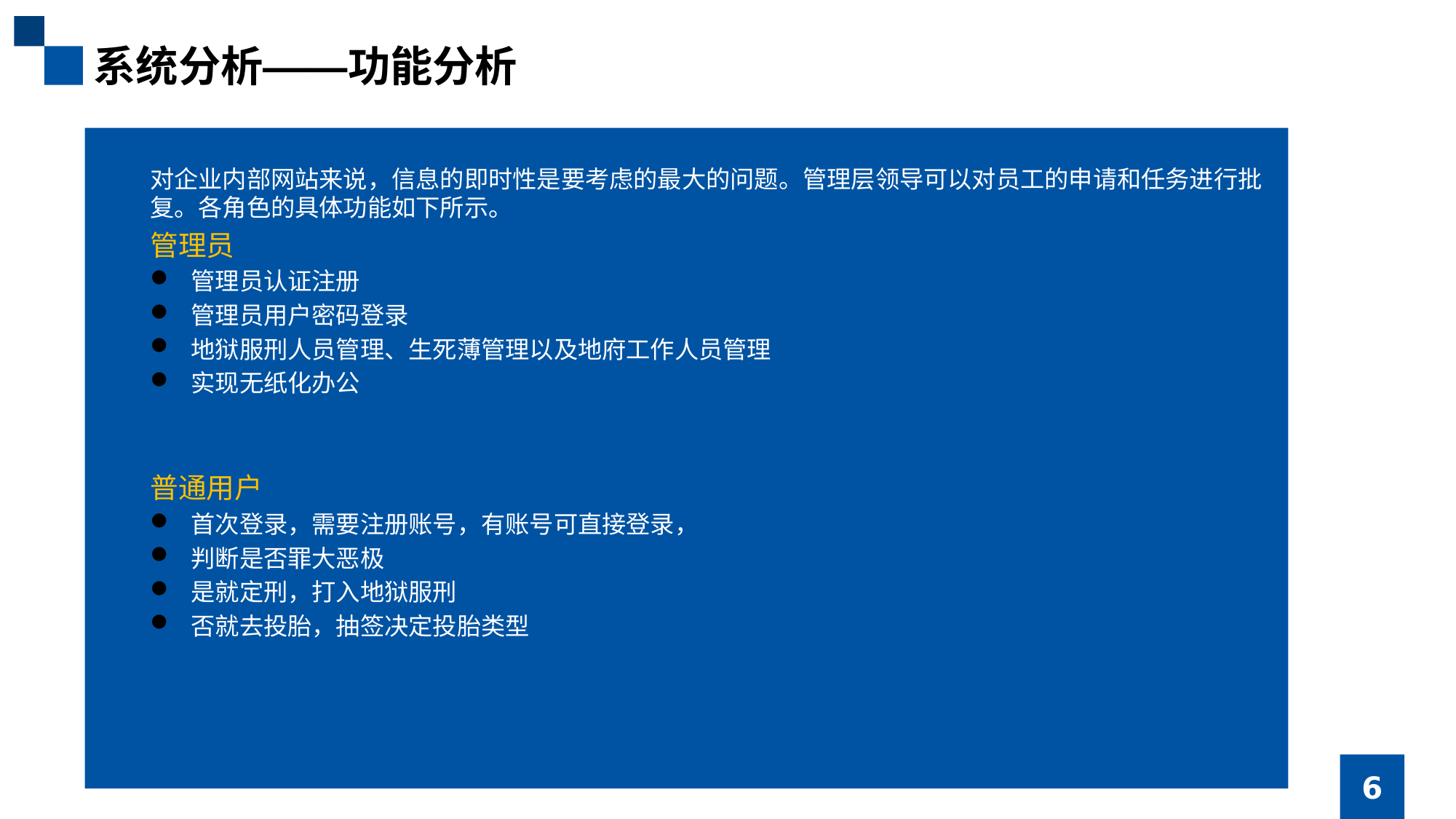

系统分析——功能分析
对企业内部网站来说，信息的即时性是要考虑的最大的问题。管理层领导可以对员工的申请和任务进行批复。各角色的具体功能如下所示。
管理员
管理员认证注册
管理员用户密码登录
地狱服刑人员管理、生死薄管理以及地府工作人员管理
实现无纸化办公

普通用户
首次登录，需要注册账号，有账号可直接登录，
判断是否罪大恶极
是就定刑，打入地狱服刑
否就去投胎，抽签决定投胎类型

6